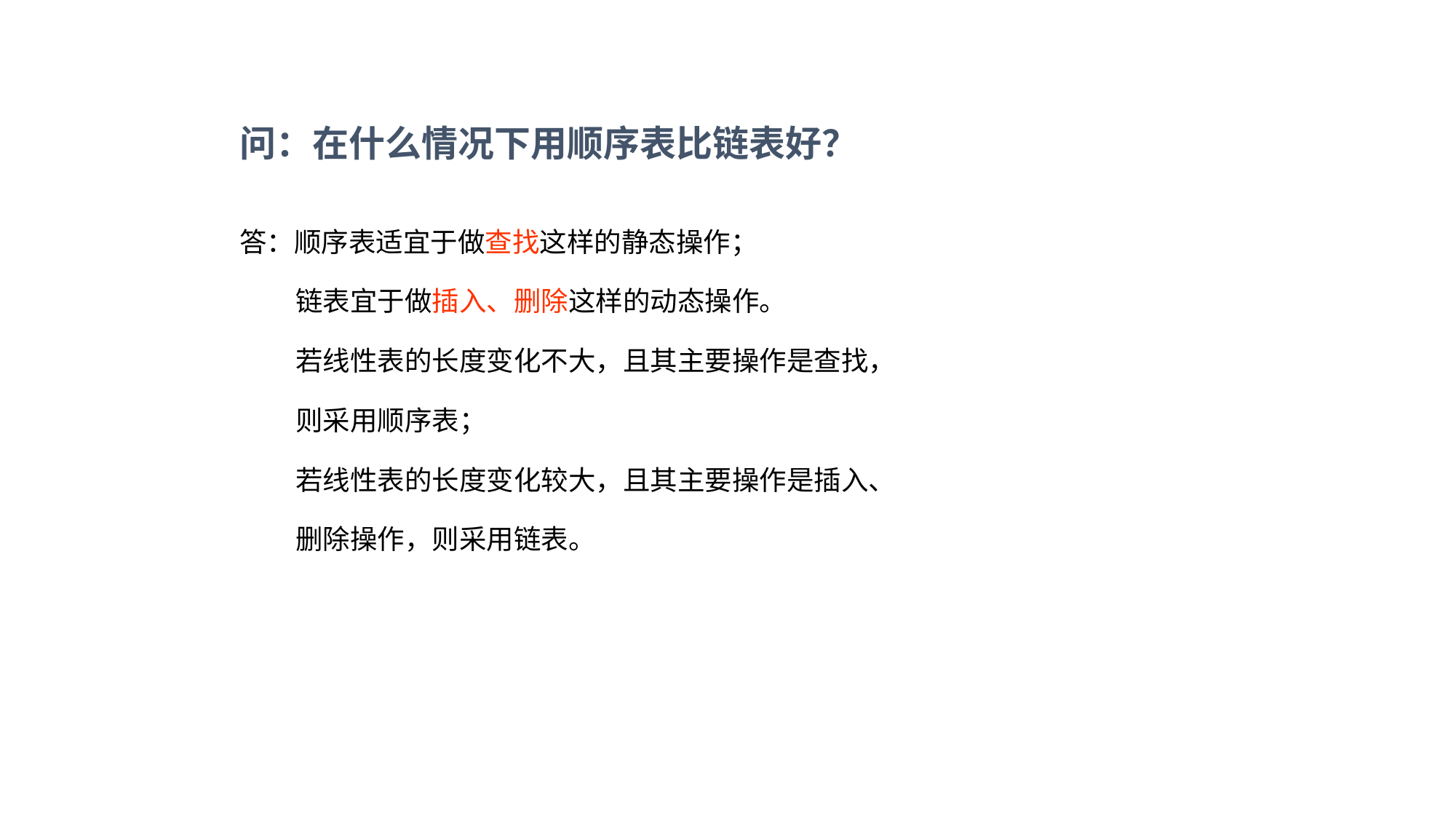

问：在什么情况下用顺序表比链表好？
答：顺序表适宜于做查找这样的静态操作；
        链表宜于做插入、删除这样的动态操作。
        若线性表的长度变化不大，且其主要操作是查找，
        则采用顺序表；
        若线性表的长度变化较大，且其主要操作是插入、
        删除操作，则采用链表。